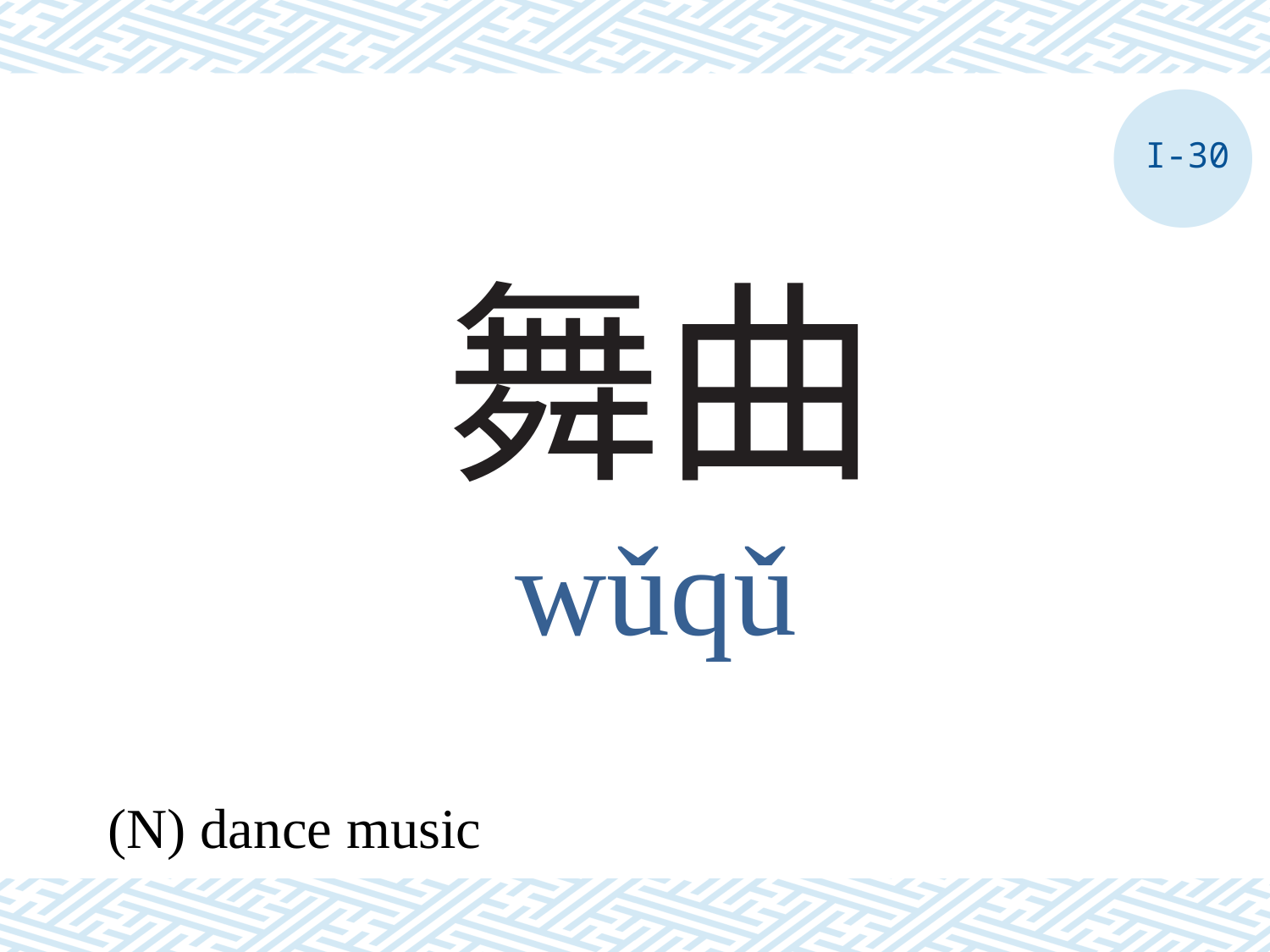

I-30

# 舞曲
wǔqǔ
(N) dance music